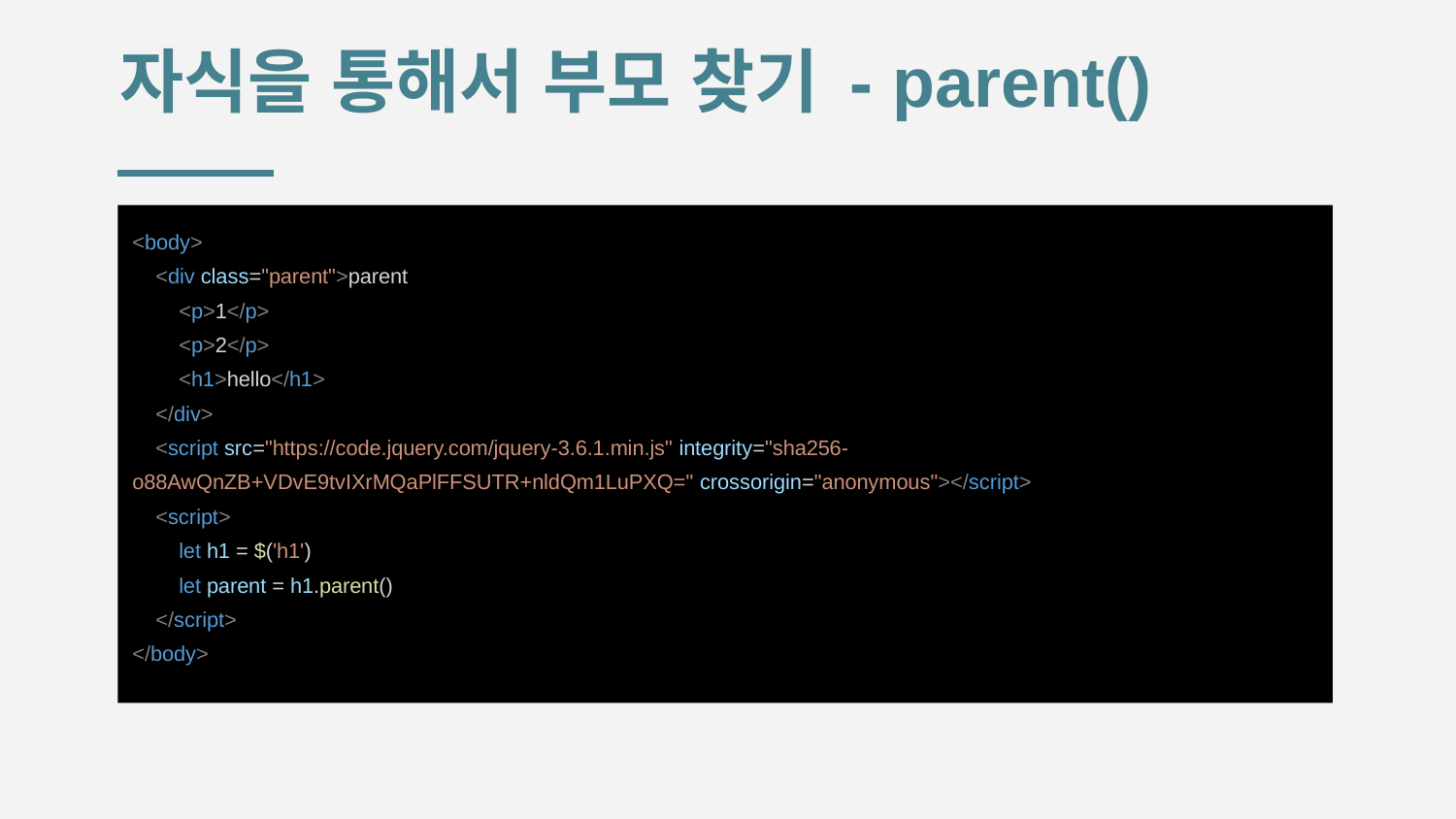

# 자식을 통해서 부모 찾기 - parent()
<body>
    <div class="parent">parent
        <p>1</p>
        <p>2</p>
        <h1>hello</h1>
    </div>
    <script src="https://code.jquery.com/jquery-3.6.1.min.js" integrity="sha256-o88AwQnZB+VDvE9tvIXrMQaPlFFSUTR+nldQm1LuPXQ=" crossorigin="anonymous"></script>
    <script>
        let h1 = $('h1')
        let parent = h1.parent()
    </script>
</body>